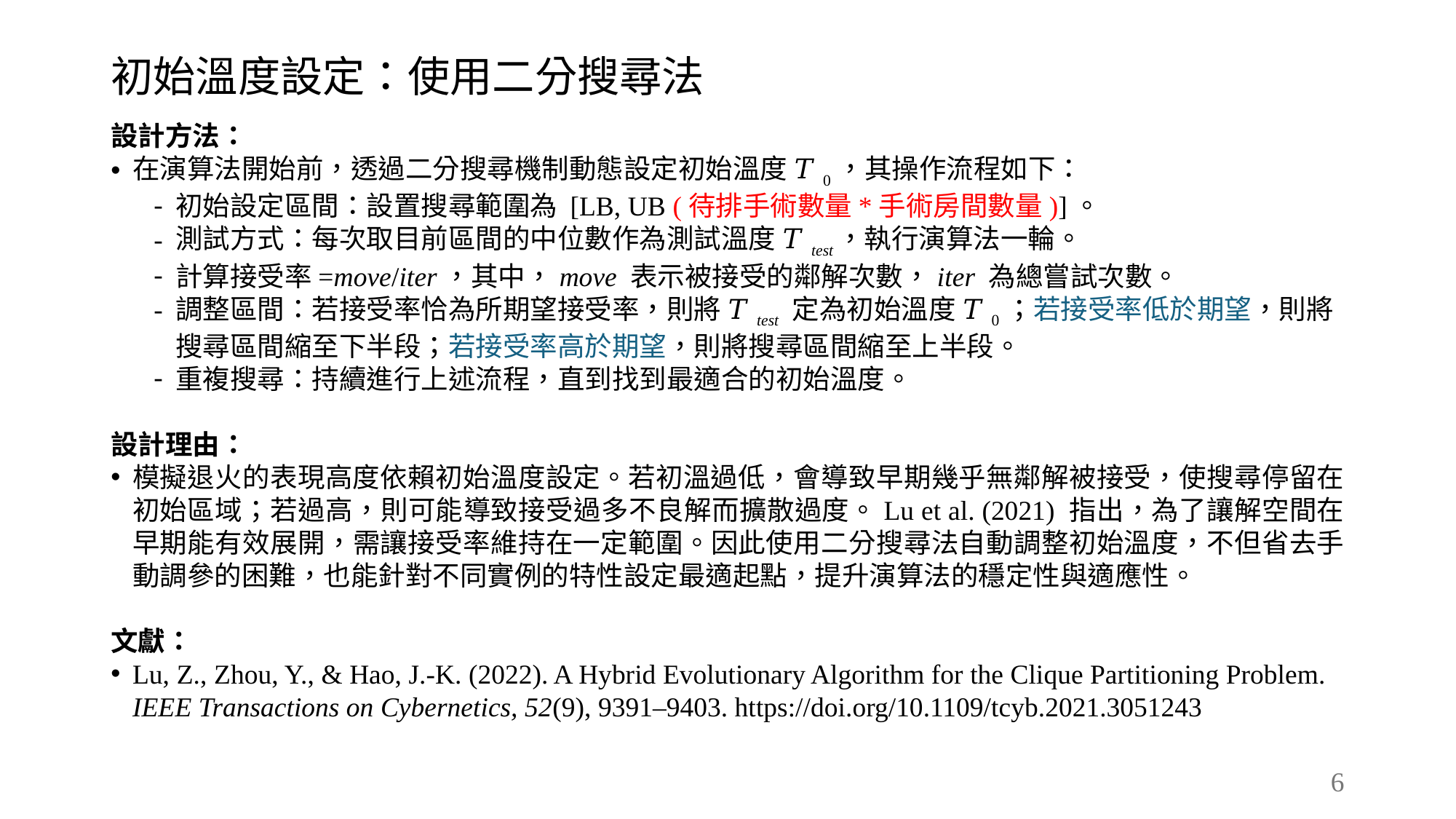

# 初始溫度設定：使用二分搜尋法
設計方法：
在演算法開始前，透過二分搜尋機制動態設定初始溫度 𝑇0​，其操作流程如下：
初始設定區間：設置搜尋範圍為 [LB, UB (待排手術數量*手術房間數量)]。
測試方式：每次取目前區間的中位數作為測試溫度 𝑇test，執行演算法一輪。
計算接受率=move/iter，​其中，move 表示被接受的鄰解次數，iter 為總嘗試次數。
調整區間：若接受率恰為所期望接受率，則將 𝑇test 定為初始溫度 𝑇0​；若接受率低於期望，則將搜尋區間縮至下半段；若接受率高於期望，則將搜尋區間縮至上半段。
重複搜尋：持續進行上述流程，直到找到最適合的初始溫度。

設計理由：
模擬退火的表現高度依賴初始溫度設定。若初溫過低，會導致早期幾乎無鄰解被接受，使搜尋停留在初始區域；若過高，則可能導致接受過多不良解而擴散過度。Lu et al. (2021) 指出，為了讓解空間在早期能有效展開，需讓接受率維持在一定範圍。因此使用二分搜尋法自動調整初始溫度，不但省去手動調參的困難，也能針對不同實例的特性設定最適起點，提升演算法的穩定性與適應性。

文獻：
Lu, Z., Zhou, Y., & Hao, J.-K. (2022). A Hybrid Evolutionary Algorithm for the Clique Partitioning Problem. IEEE Transactions on Cybernetics, 52(9), 9391–9403. https://doi.org/10.1109/tcyb.2021.3051243

6